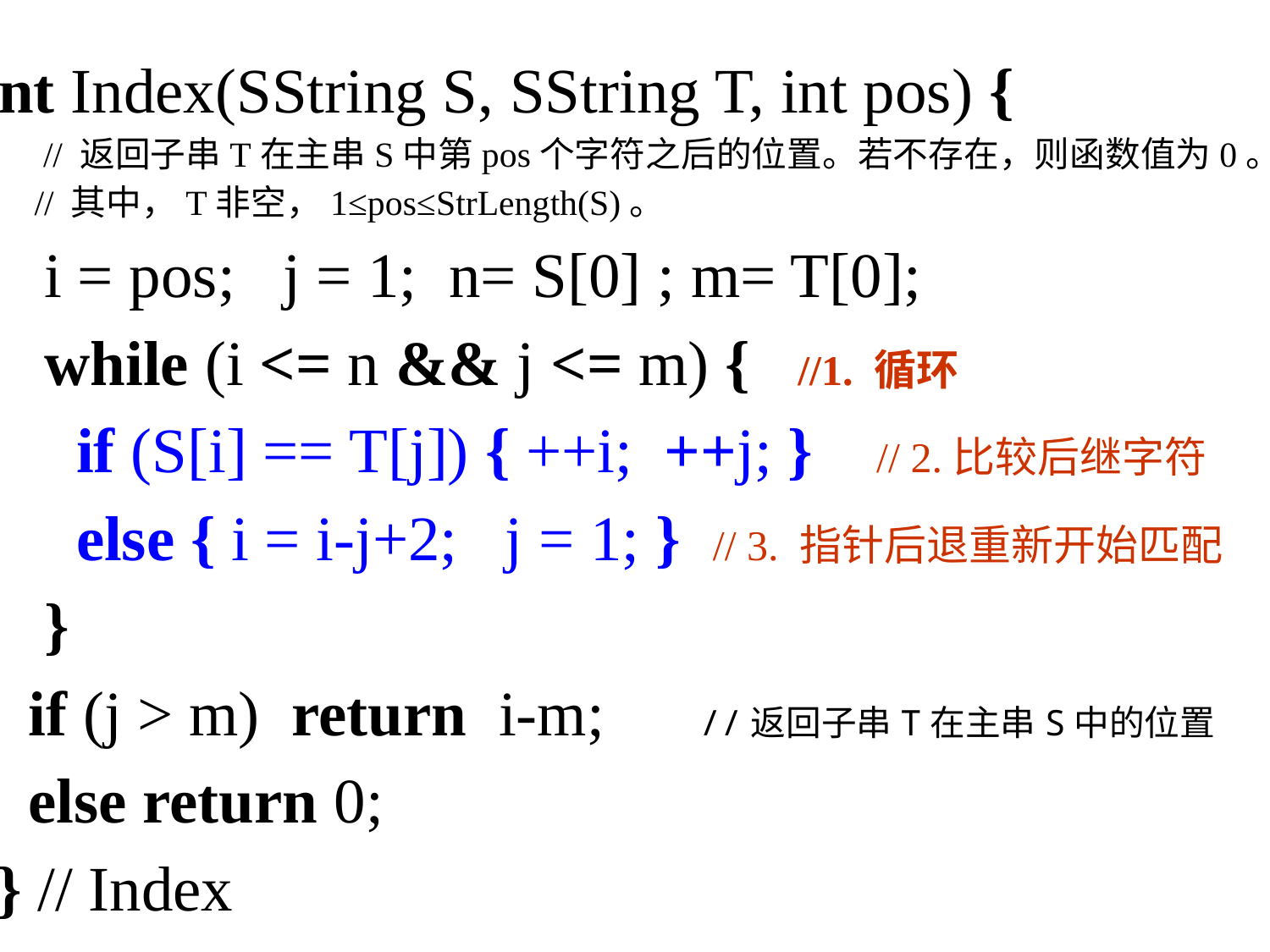

int Index(SString S, SString T, int pos) {
       // 返回子串T在主串S中第pos个字符之后的位置。若不存在，则函数值为0。
      // 其中，T非空，1≤pos≤StrLength(S)。
    i = pos;   j = 1;  n= S[0] ; m= T[0];
    while (i <= n && j <= m) {   //1. 循环
      if (S[i] == T[j]) { ++i;  ++j; }    // 2.比较后继字符
      else { i = i-j+2;   j = 1; }  // 3. 指针后退重新开始匹配
    }
   if (j > m)  return  i-m;      //返回子串T在主串S中的位置
   else return 0;
 } // Index